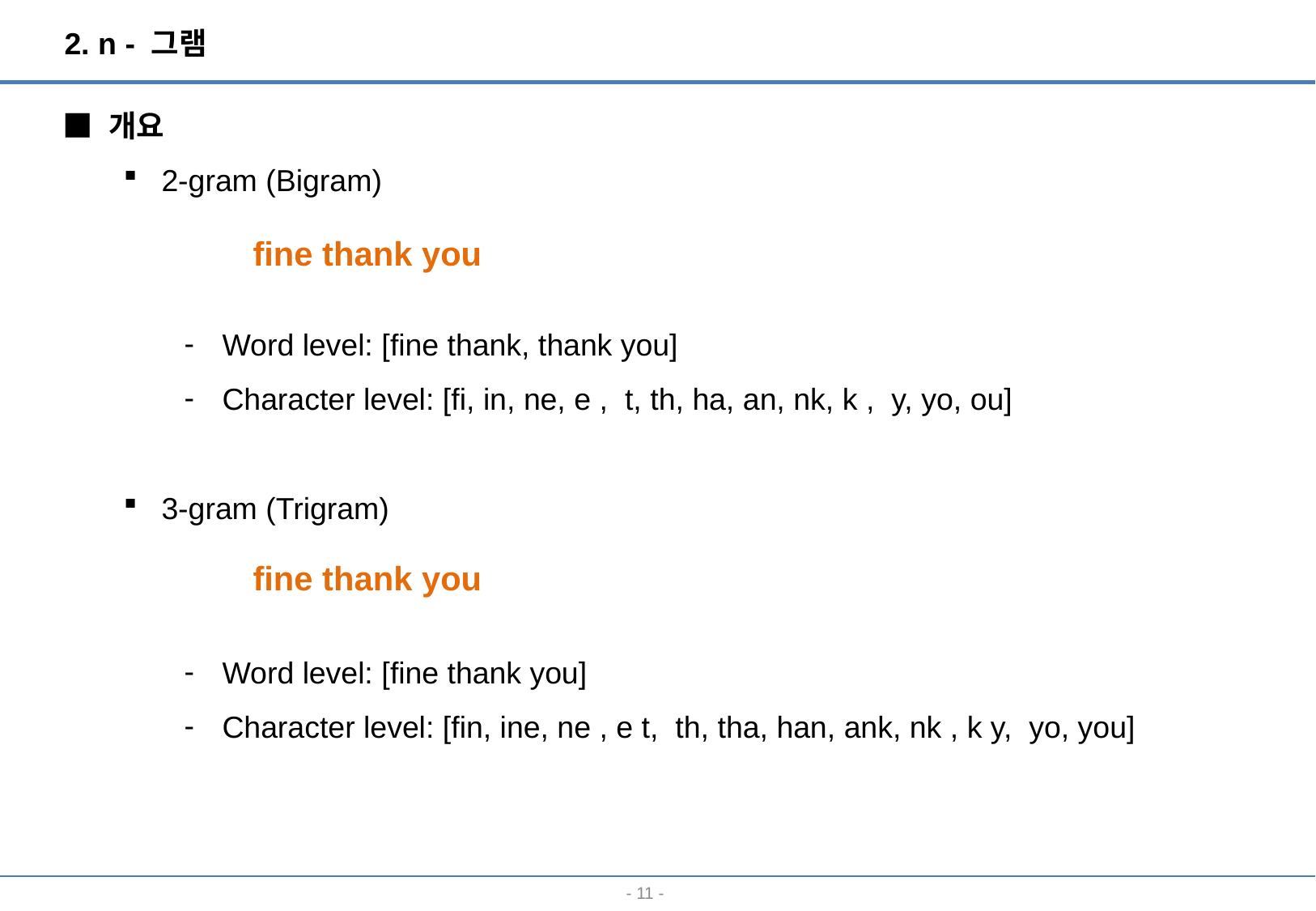

2. n - 그램
■ 개요
2-gram (Bigram)

Word level: [fine thank, thank you]
Character level: [fi, in, ne, e ,  t, th, ha, an, nk, k ,  y, yo, ou]

3-gram (Trigram)

Word level: [fine thank you]
Character level: [fin, ine, ne , e t,  th, tha, han, ank, nk , k y,  yo, you]
fine thank you
fine thank you
- 11 -